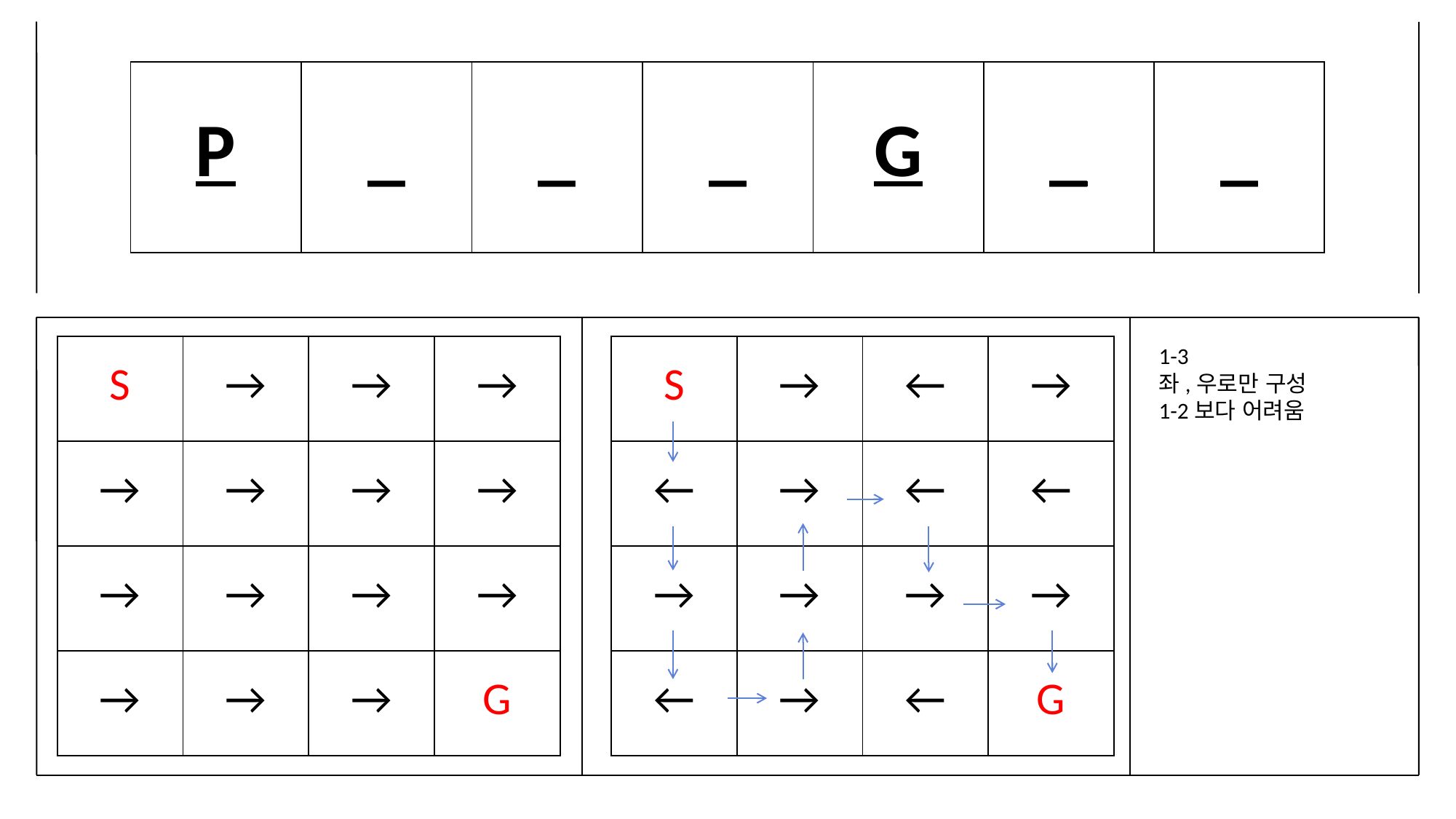

| P | \_ | \_ | \_ | G | \_ | \_ |
| --- | --- | --- | --- | --- | --- | --- |
| S | → | ← | → |
| --- | --- | --- | --- |
| ← | → | ← | ← |
| → | → | → | → |
| ← | → | ← | G |
1-3
좌,우로만 구성
1-2보다 어려움

| S | → | → | → |
| --- | --- | --- | --- |
| → | → | → | → |
| → | → | → | → |
| → | → | → | G |